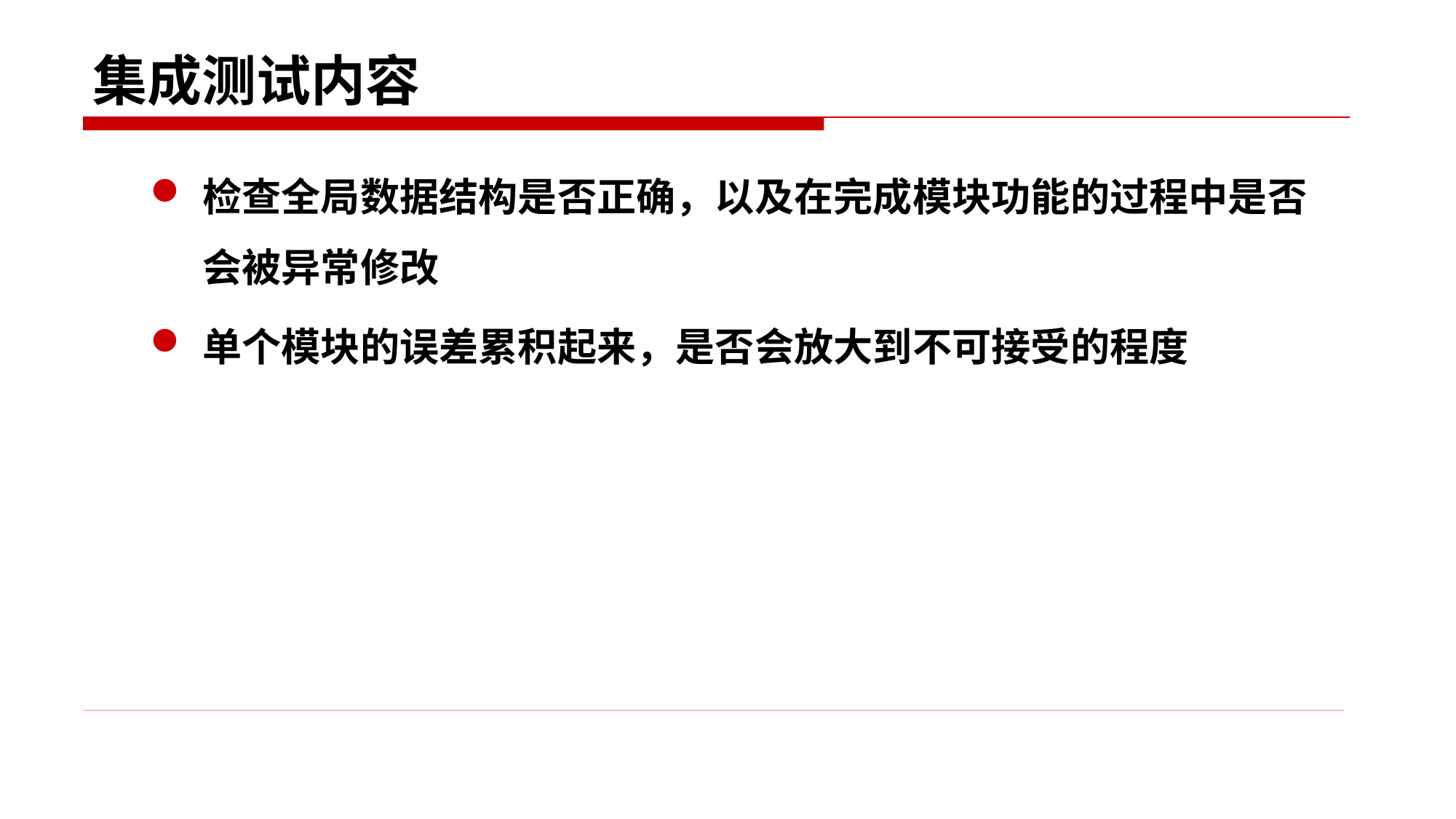

# 集成测试内容
检查全局数据结构是否正确，以及在完成模块功能的过程中是否会被异常修改
单个模块的误差累积起来，是否会放大到不可接受的程度